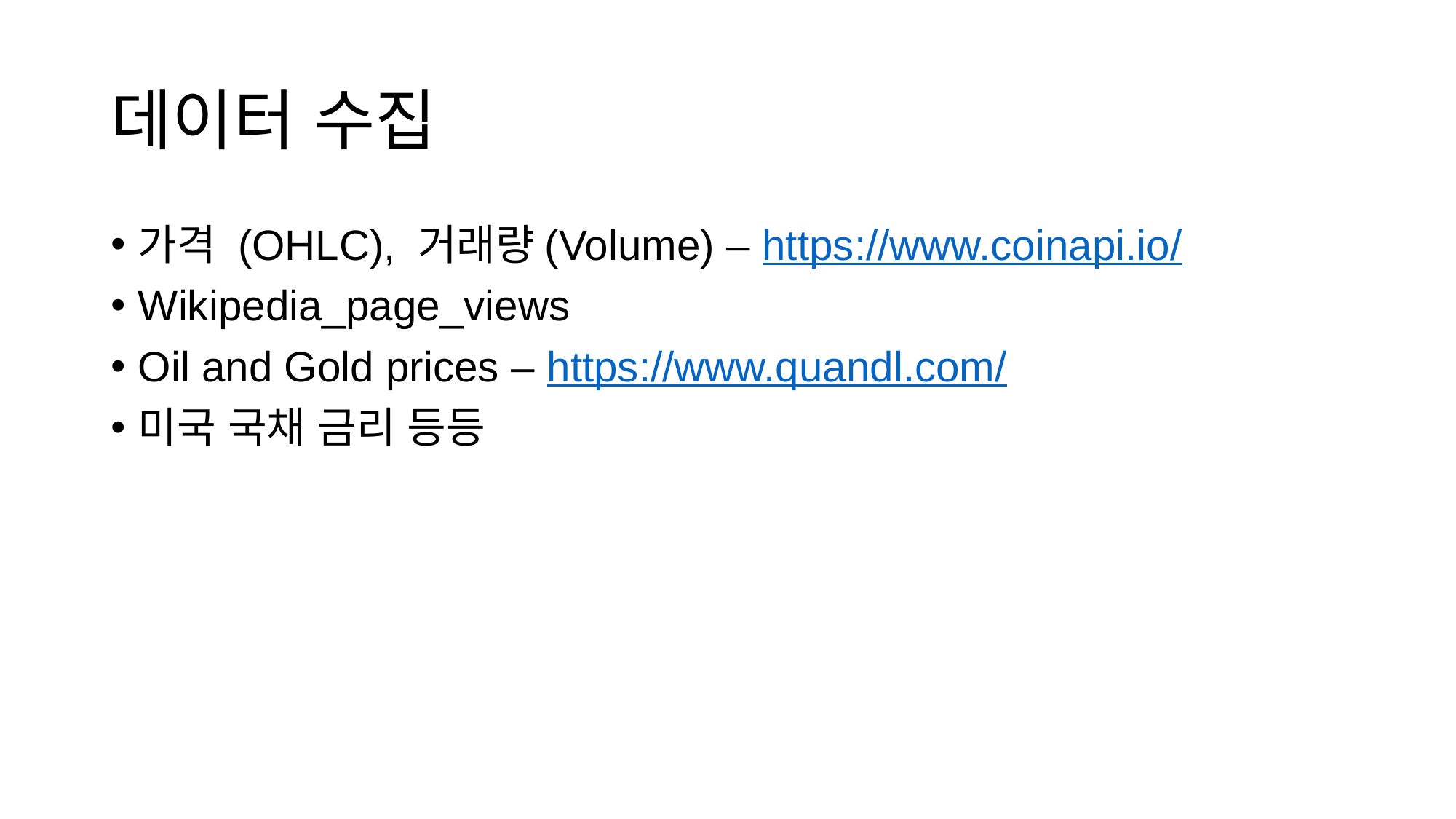

# 데이터 수집
가격 (OHLC), 거래량(Volume) – https://www.coinapi.io/
Wikipedia_page_views
Oil and Gold prices – https://www.quandl.com/
미국 국채 금리 등등